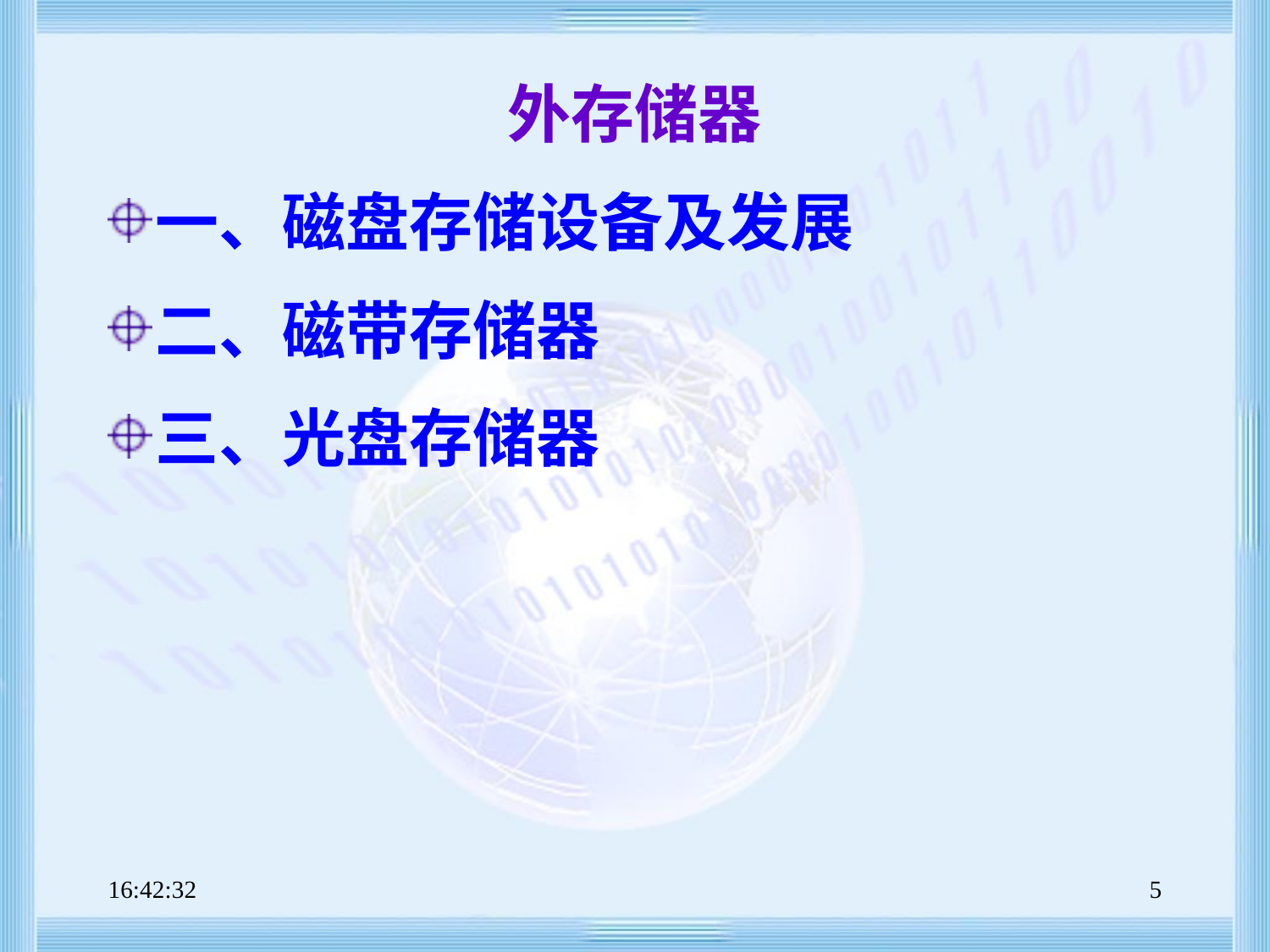

# 外存储器
一、磁盘存储设备及发展
二、磁带存储器
三、光盘存储器
16:42:32
5